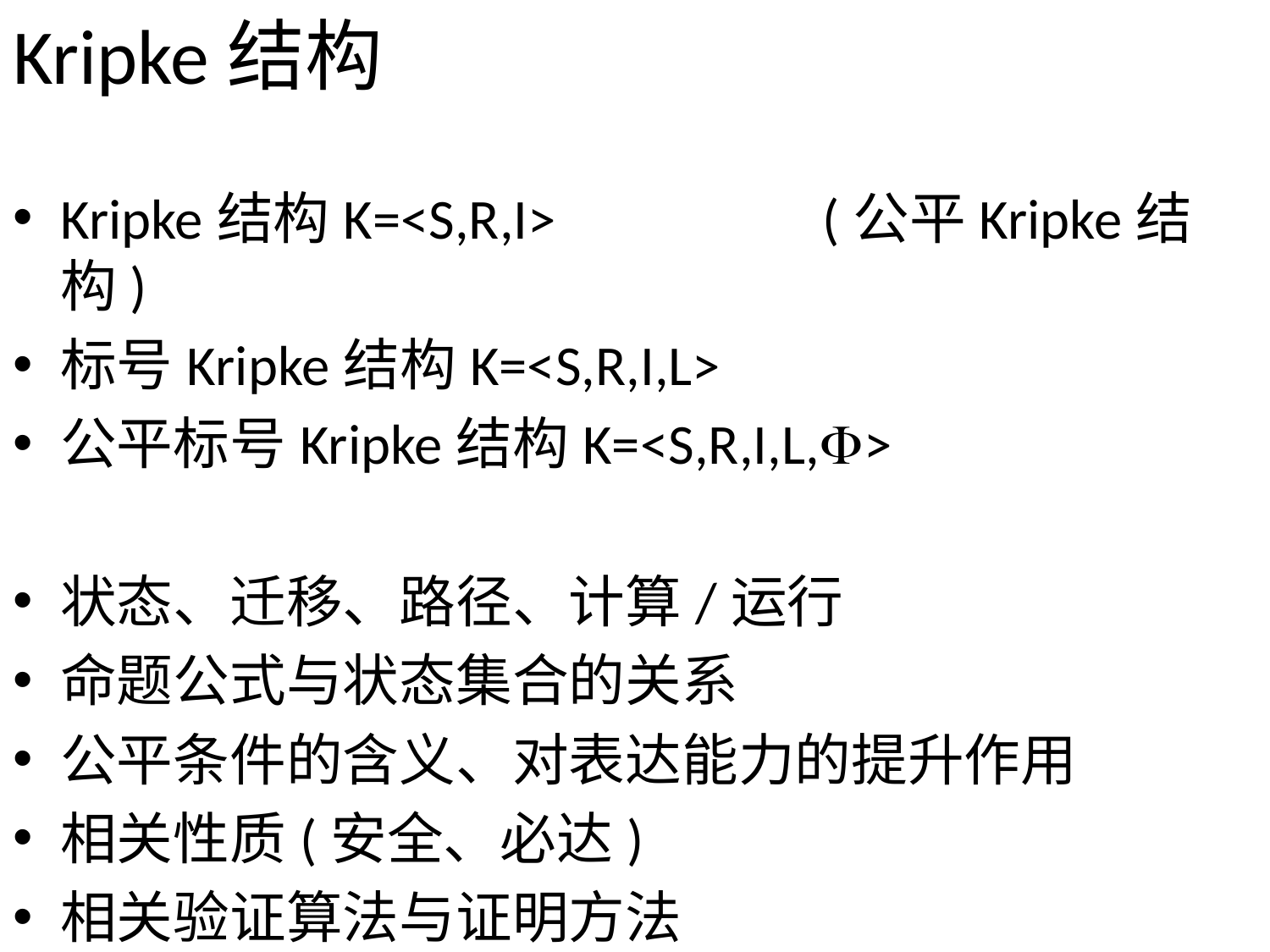

# Kripke结构
Kripke结构K=<S,R,I> 		(公平Kripke结构)
标号Kripke结构K=<S,R,I,L>
公平标号Kripke结构K=<S,R,I,L,Φ>

状态、迁移、路径、计算/运行
命题公式与状态集合的关系
公平条件的含义、对表达能力的提升作用
相关性质(安全、必达)
相关验证算法与证明方法